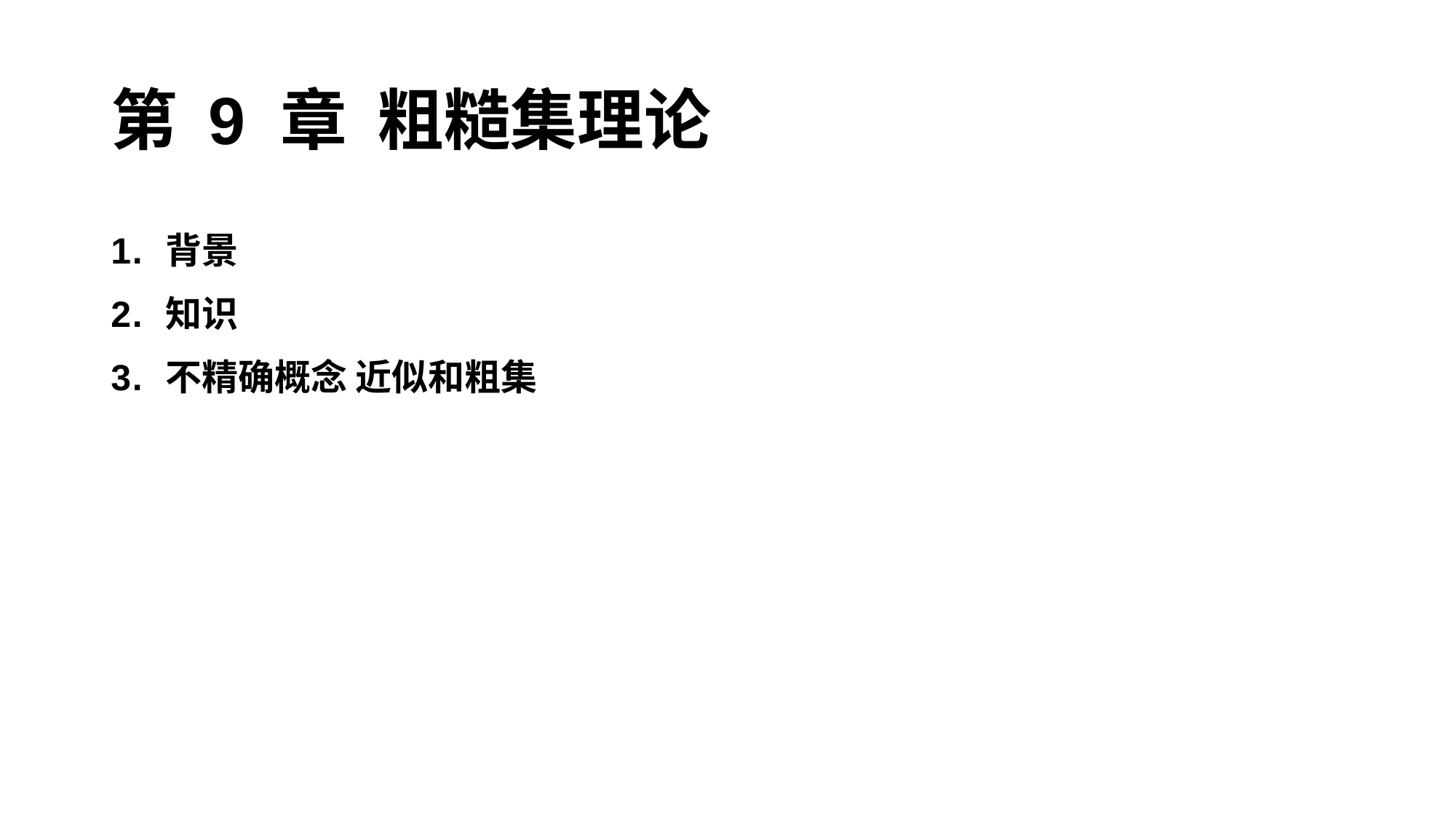

# 第 9 章  粗糙集理论
背景
知识
不精确概念 近似和粗集